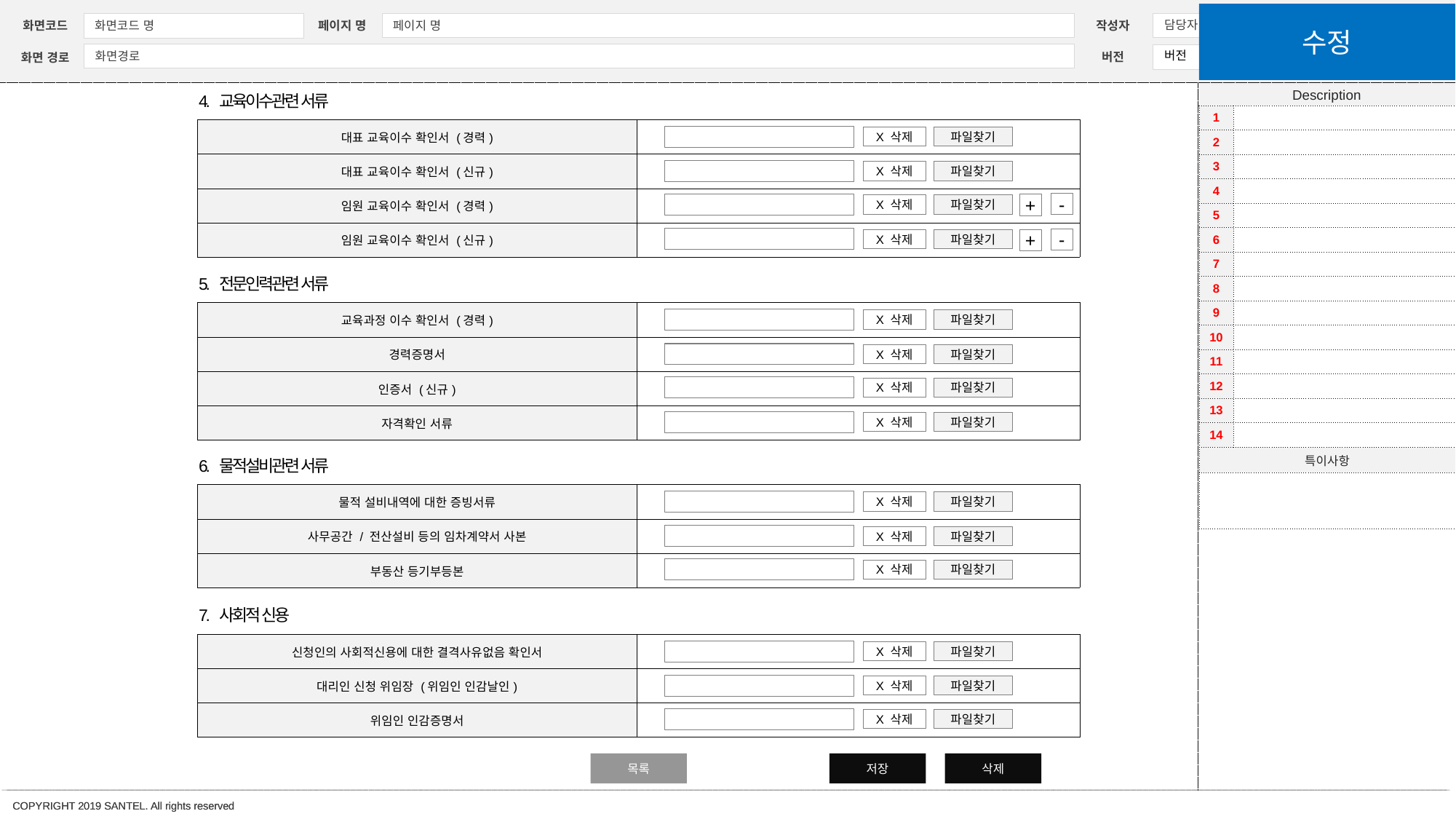

수정
4.  교육이수관련 서류
| 1 |  |
| --- | --- |
| 2 |  |
| 3 |  |
| 4 |  |
| 5 |  |
| 6 |  |
| 7 |  |
| 8 |  |
| 9 |  |
| 10 |  |
| 11 |  |
| 12 |  |
| 13 |  |
| 14 |  |
| 특이사항 |  |
|  |  |
| 대표 교육이수 확인서 (경력) |  |
| --- | --- |
| 대표 교육이수 확인서 (신규) |  |
| 임원 교육이수 확인서 (경력) |  |
| 임원 교육이수 확인서 (신규) |  |

X 삭제
파일찾기

X 삭제
파일찾기
-
+

X 삭제
파일찾기
-

X 삭제
파일찾기
+
5.  전문인력관련 서류
| 교육과정 이수 확인서 (경력) |  |
| --- | --- |
| 경력증명서 |  |
| 인증서 (신규) |  |
| 자격확인 서류 |  |

X 삭제
파일찾기

X 삭제
파일찾기

X 삭제
파일찾기

X 삭제
파일찾기
6.  물적설비관련 서류
| 물적 설비내역에 대한 증빙서류 |  |
| --- | --- |
| 사무공간 / 전산설비 등의 임차계약서 사본 |  |
| 부동산 등기부등본 |  |

X 삭제
파일찾기

X 삭제
파일찾기

X 삭제
파일찾기
7.  사회적 신용
| 신청인의 사회적신용에 대한 결격사유없음 확인서 |  |
| --- | --- |
| 대리인 신청 위임장 (위임인 인감날인) |  |
| 위임인 인감증명서 |  |

X 삭제
파일찾기

X 삭제
파일찾기

X 삭제
파일찾기
목록
저장
삭제